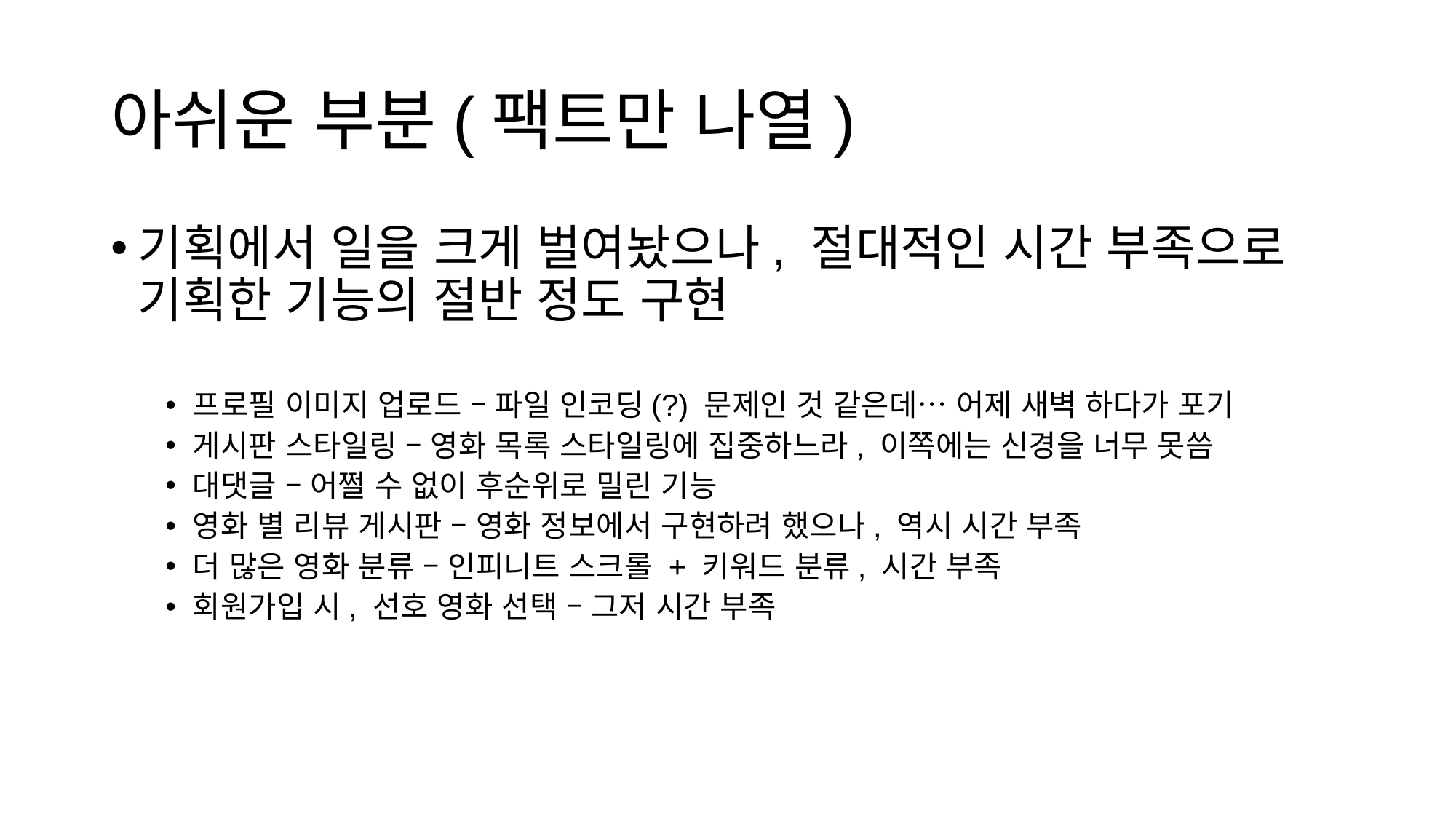

# 아쉬운 부분(팩트만 나열)
기획에서 일을 크게 벌여놨으나, 절대적인 시간 부족으로 기획한 기능의 절반 정도 구현

프로필 이미지 업로드 – 파일 인코딩(?) 문제인 것 같은데… 어제 새벽 하다가 포기
게시판 스타일링 – 영화 목록 스타일링에 집중하느라, 이쪽에는 신경을 너무 못씀
대댓글 – 어쩔 수 없이 후순위로 밀린 기능
영화 별 리뷰 게시판 – 영화 정보에서 구현하려 했으나, 역시 시간 부족
더 많은 영화 분류 – 인피니트 스크롤 + 키워드 분류, 시간 부족
회원가입 시, 선호 영화 선택 – 그저 시간 부족